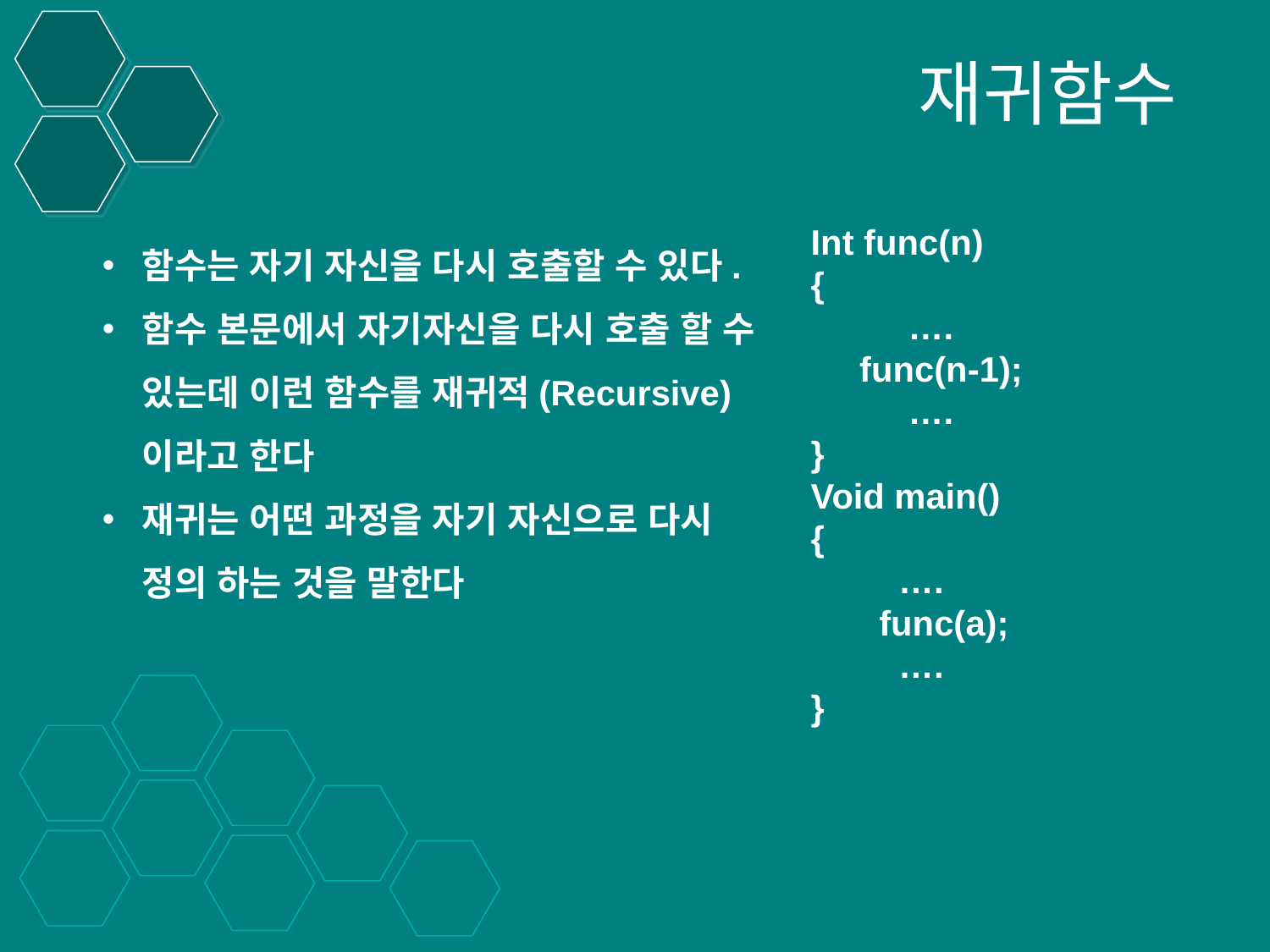

# 재귀함수
Int func(n)
{
          ….
     func(n-1);
          ….
}
Void main()
{
         ….
       func(a);
         ….
}
함수는 자기 자신을 다시 호출할 수 있다.
함수 본문에서 자기자신을 다시 호출 할 수
있는데 이런 함수를 재귀적(Recursive)
이라고 한다
재귀는 어떤 과정을 자기 자신으로 다시
정의 하는 것을 말한다